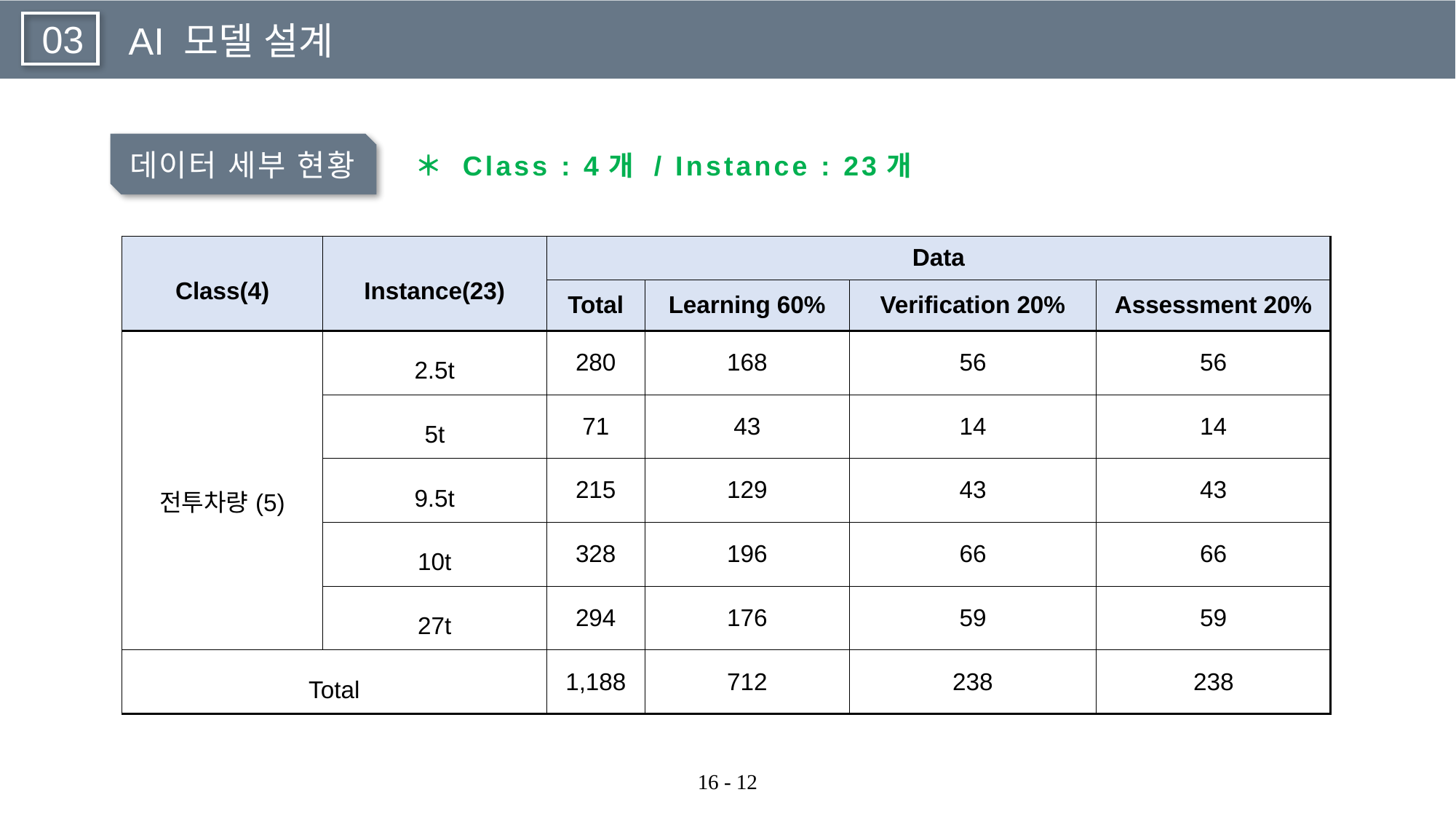

03
AI 모델 설계

데이터 세부 현황
 ＊ Class : 4개 / Instance : 23개
| Class(4) | Instance(23) | Data |  |  |  |
| --- | --- | --- | --- | --- | --- |
|  |  | Total | Learning 60% | Verification 20% | Assessment 20% |
| 전투차량(5) | 2.5t | 280 | 168 | 56 | 56 |
|  | 5t | 71 | 43 | 14 | 14 |
|  | 9.5t | 215 | 129 | 43 | 43 |
|  | 10t | 328 | 196 | 66 | 66 |
|  | 27t | 294 | 176 | 59 | 59 |
| Total |  | 1,188 | 712 | 238 | 238 |
16 - 12